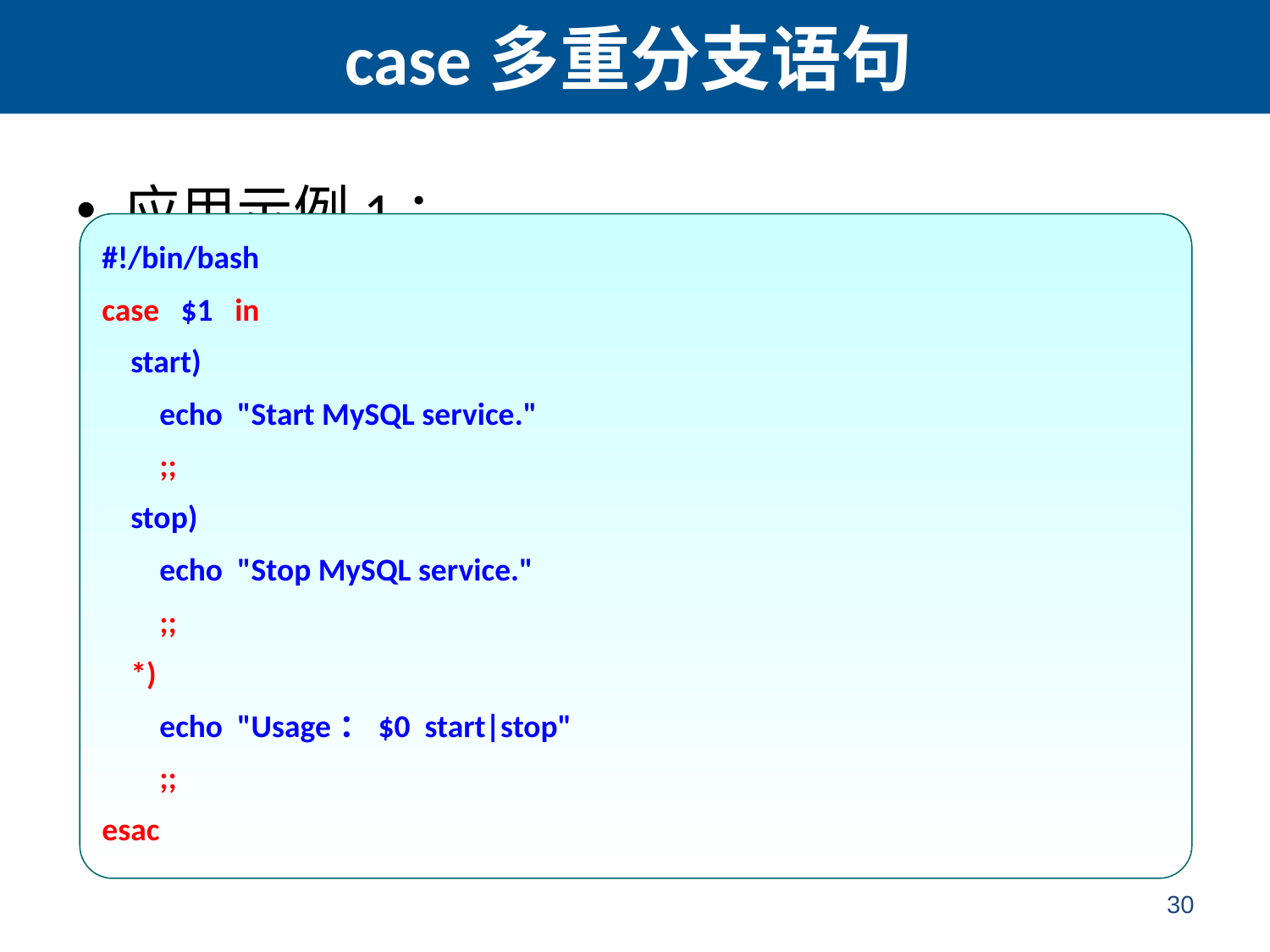

# case多重分支语句
应用示例1：
编写脚本文件 mydb.sh，用于控制系统服务mysqld
当执行 ./mydb.sh  start 时，启动mysqld服务
当执行 ./mydb.sh  stop 时，关闭mysqld服务
如果输入其他脚本参数，则显示帮助信息
#!/bin/bash
case   $1   in
    start)
        echo  "Start MySQL service."
        ;;
    stop)
        echo  "Stop MySQL service."
        ;;
    *)
        echo  "Usage：$0  start|stop"
        ;;
esac
30